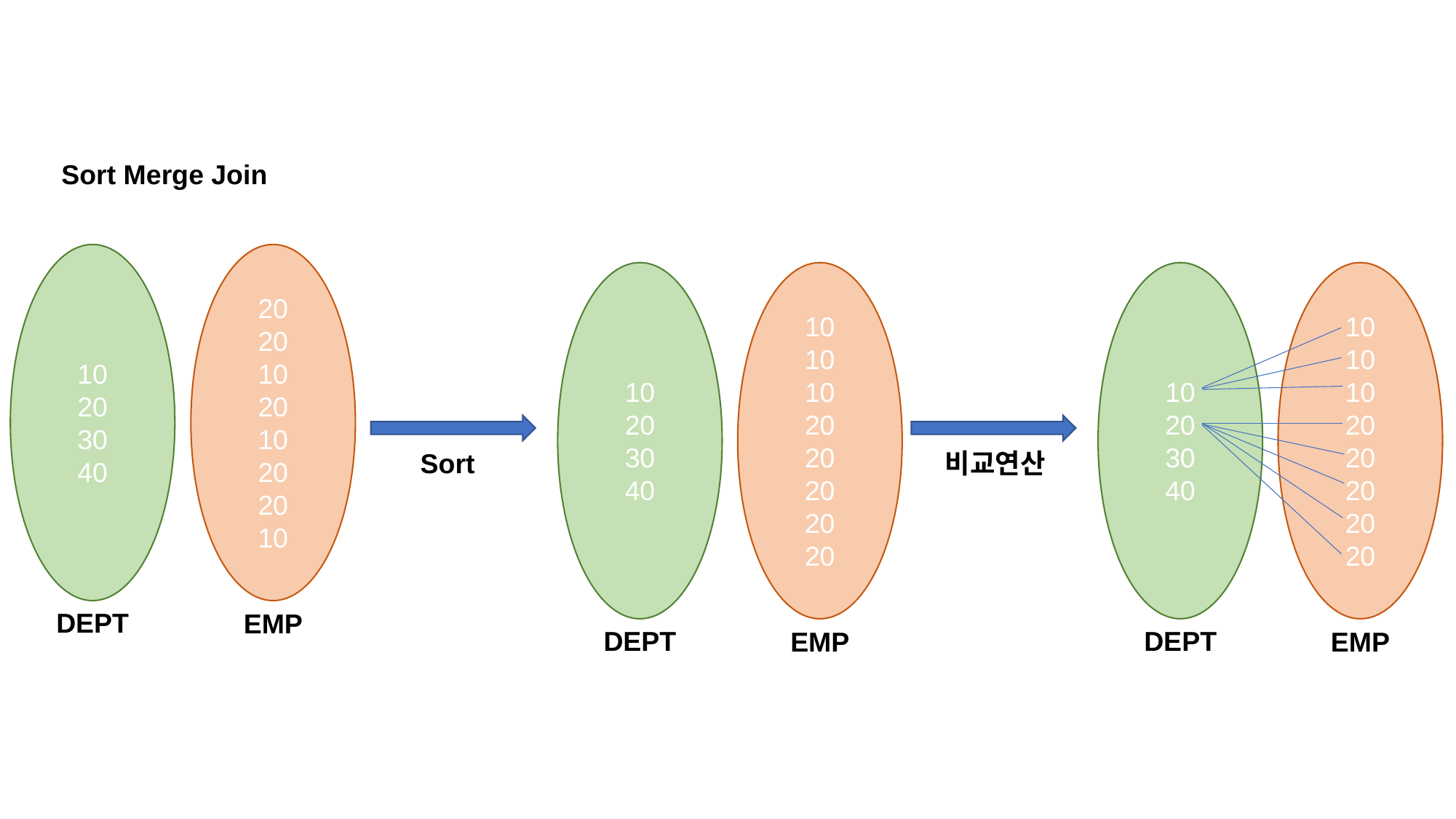

Sort Merge Join
10
20
30
40
20
20
10
20
10
20
20
10
10
20
30
40
10
10
10
20
20
20
20
20
10
20
30
40
10
10
10
20
20
20
20
20

Sort
비교연산
DEPT
EMP
DEPT
DEPT
EMP
EMP